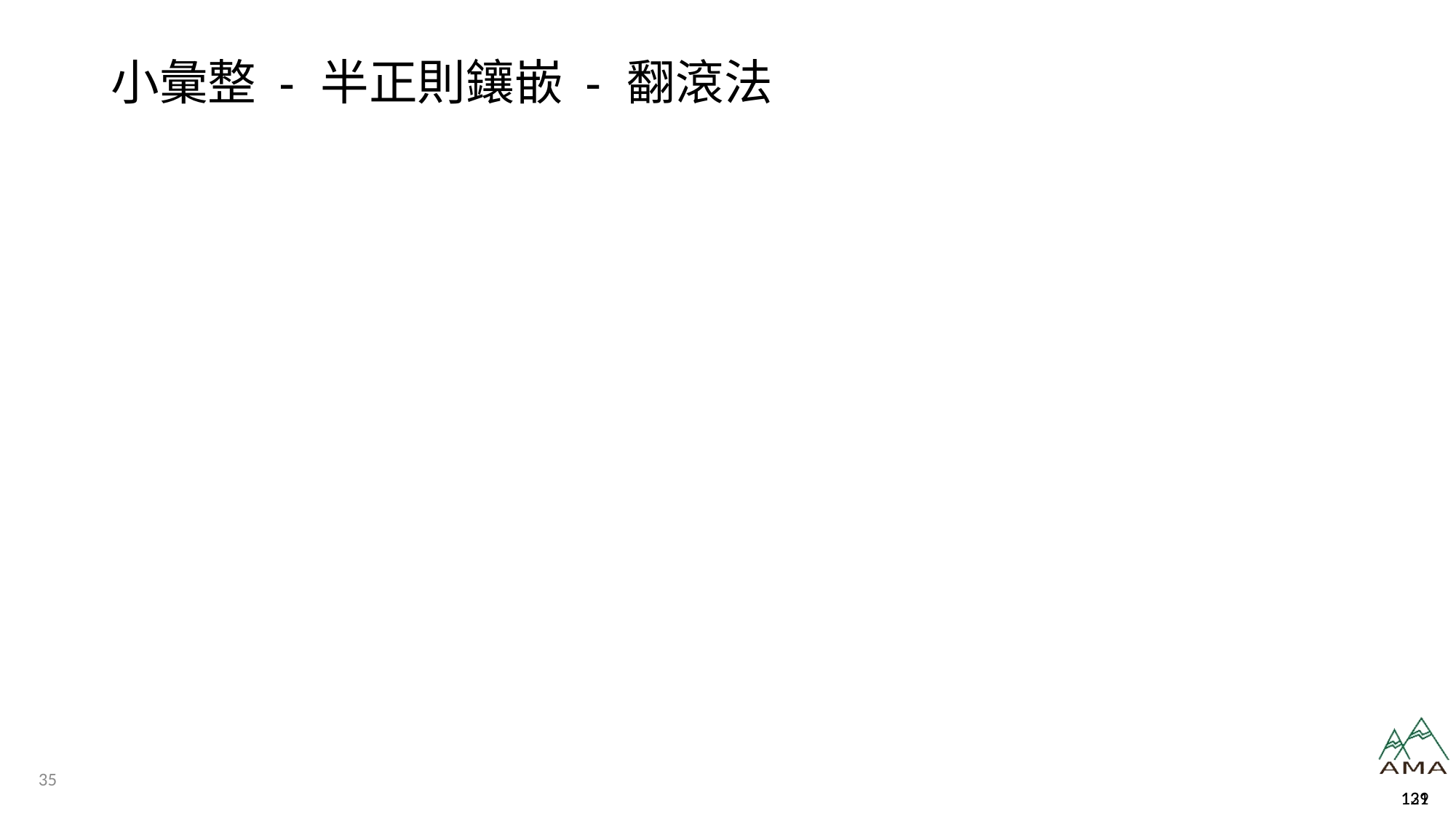

# 小彙整 - 半正則鑲嵌 - 翻滾法
129
131